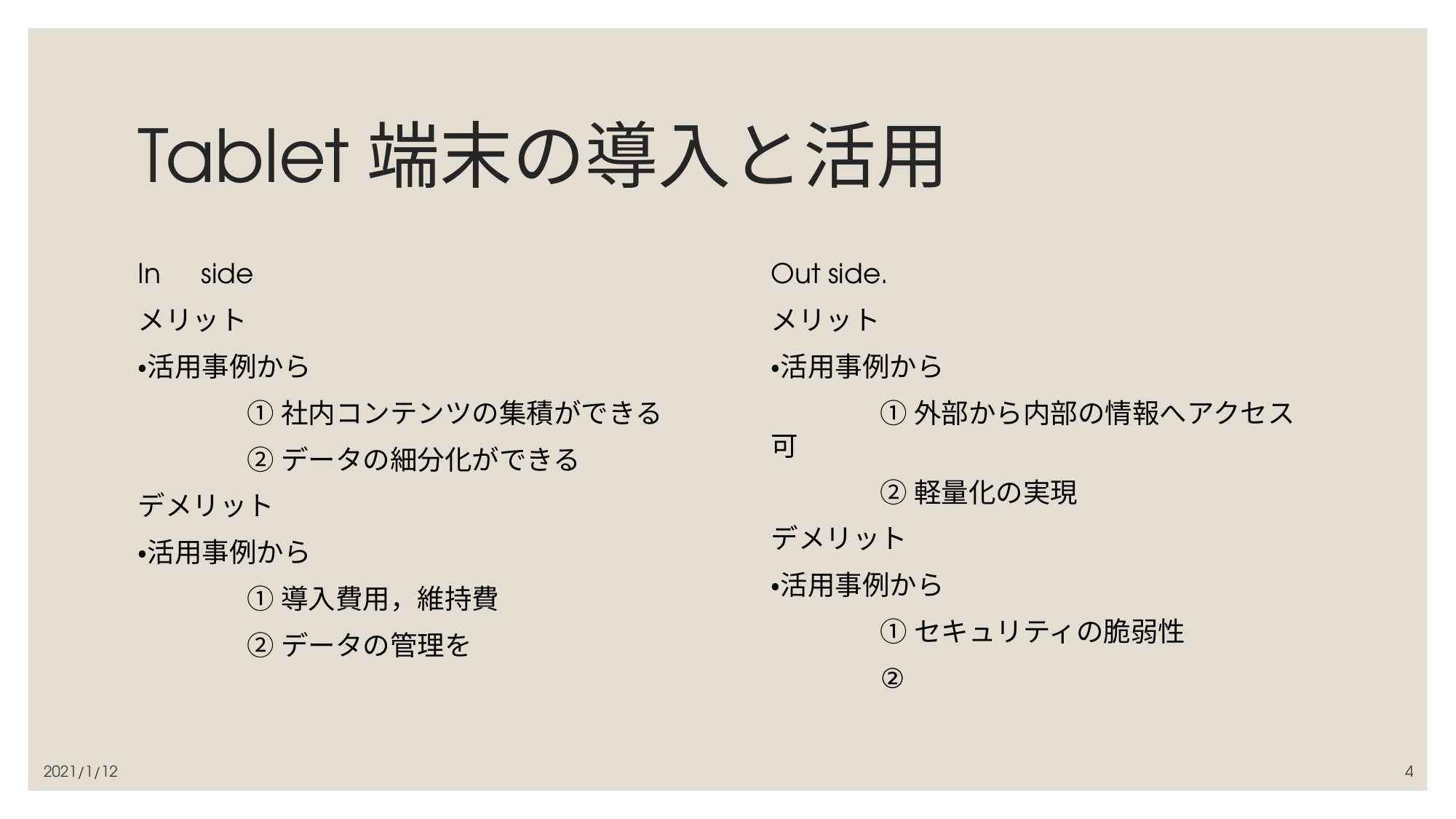

# Tablet端末の導入と活用
In　side
メリット
・活用事例から
	①社内コンテンツの集積ができる
	②データの細分化ができる
デメリット
・活用事例から
	①導入費用，維持費
	②データの管理を

Out side.
メリット
・活用事例から
	①外部から内部の情報へアクセス可
	②軽量化の実現
デメリット
・活用事例から
	①セキュリティの脆弱性
	②
2021/1/12

4